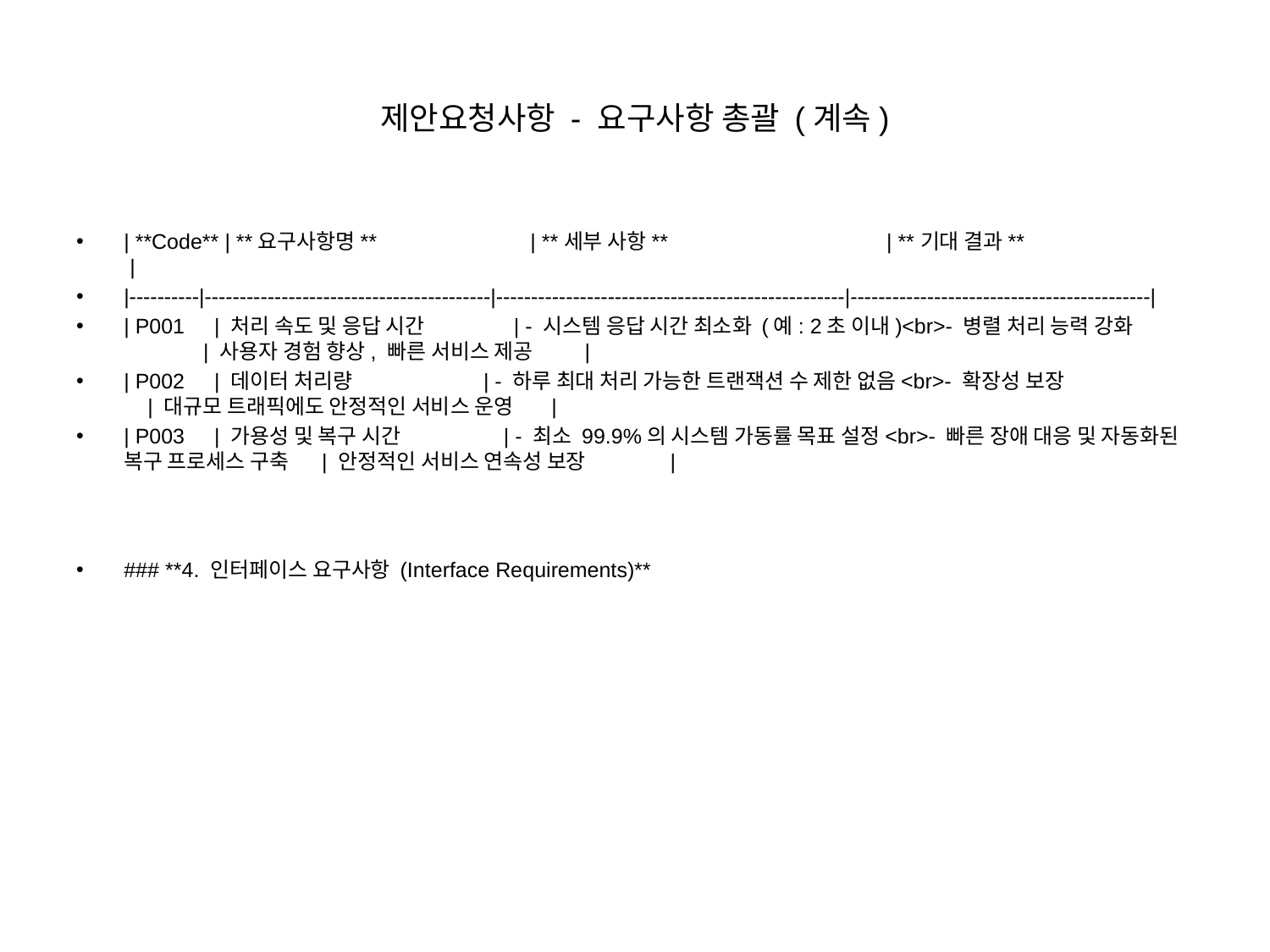

# 제안요청사항 - 요구사항 총괄 (계속)
| **Code** | **요구사항명**                          | **세부 사항**                                     | **기대 결과**                              |
|----------|-----------------------------------------|--------------------------------------------------|-------------------------------------------|
| P001     | 처리 속도 및 응답 시간                  | - 시스템 응답 시간 최소화 (예: 2초 이내)<br>- 병렬 처리 능력 강화                             | 사용자 경험 향상, 빠른 서비스 제공          |
| P002     | 데이터 처리량                           | - 하루 최대 처리 가능한 트랜잭션 수 제한 없음<br>- 확장성 보장                                | 대규모 트래픽에도 안정적인 서비스 운영       |
| P003     | 가용성 및 복구 시간                     | - 최소 99.9%의 시스템 가동률 목표 설정<br>- 빠른 장애 대응 및 자동화된 복구 프로세스 구축      | 안정적인 서비스 연속성 보장                 |

### **4. 인터페이스 요구사항 (Interface Requirements)**